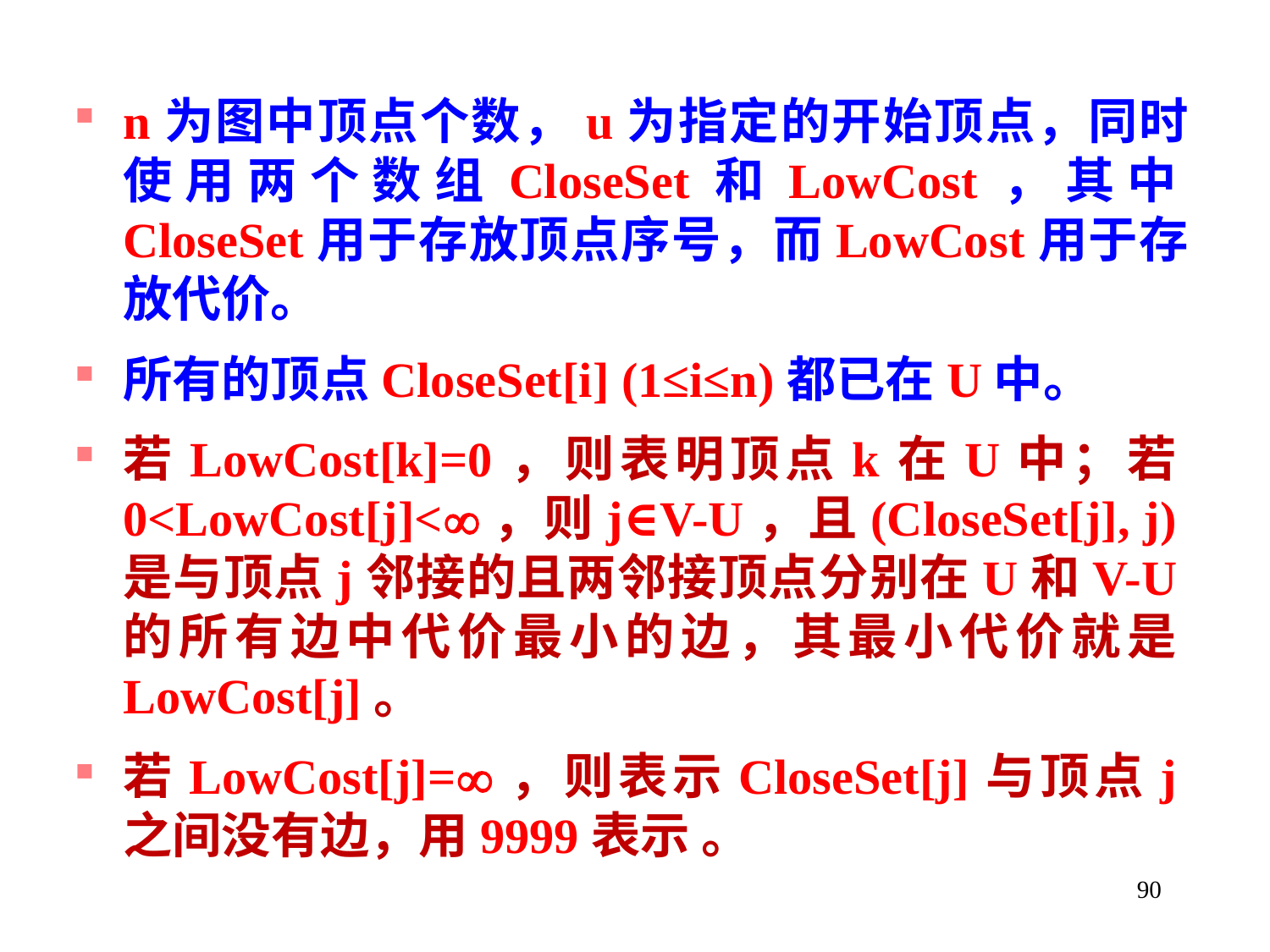

n为图中顶点个数，u为指定的开始顶点，同时使用两个数组CloseSet和LowCost，其中CloseSet用于存放顶点序号，而LowCost用于存放代价。
所有的顶点CloseSet[i] (1≤i≤n)都已在U中。
若LowCost[k]=0，则表明顶点k在U中；若0<LowCost[j]<∞，则j∈V-U，且(CloseSet[j], j)是与顶点j邻接的且两邻接顶点分别在U和V-U的所有边中代价最小的边，其最小代价就是LowCost[j]。
若LowCost[j]=∞，则表示CloseSet[j]与顶点j之间没有边，用9999表示 。
90